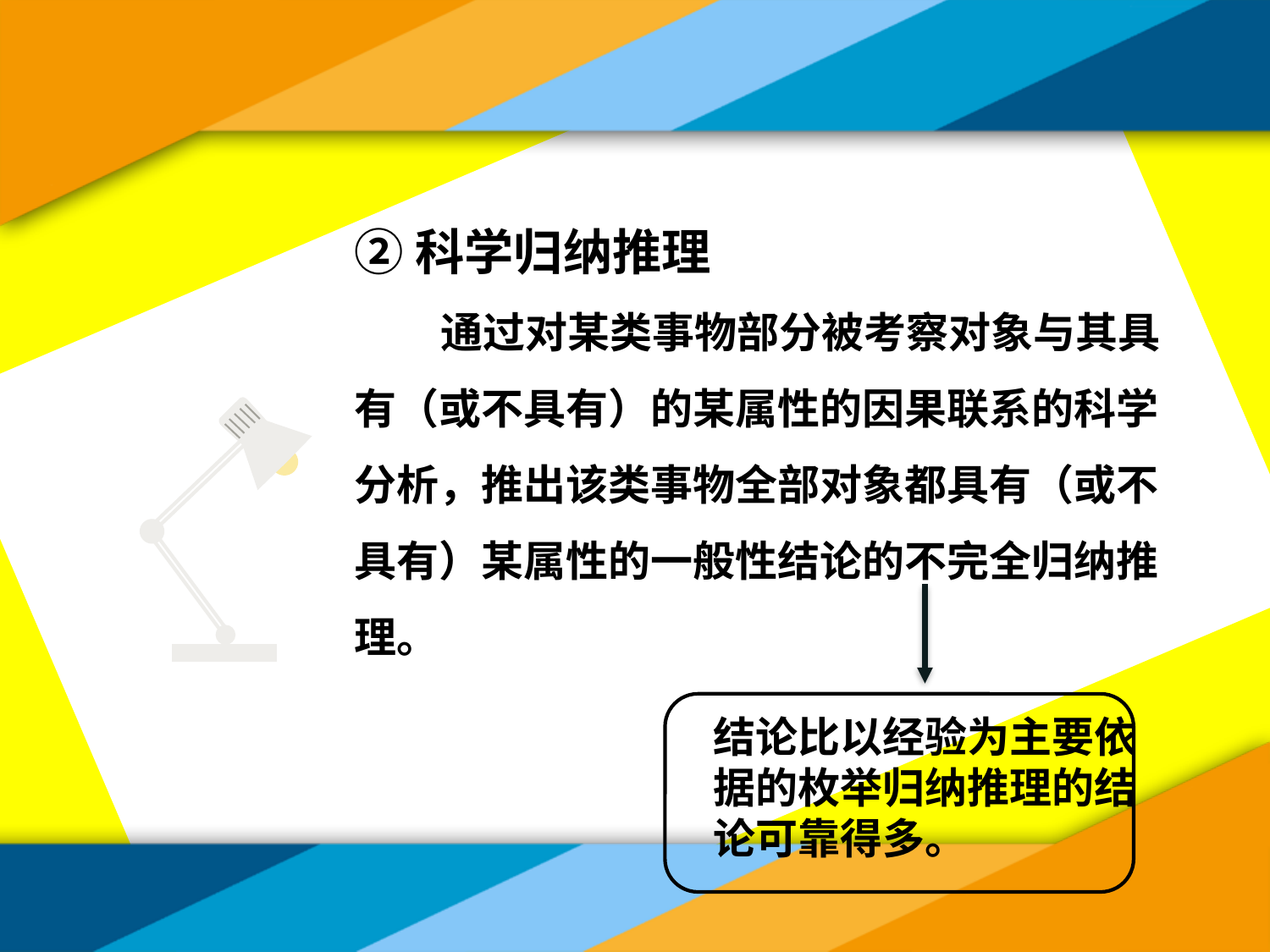

②科学归纳推理
        通过对某类事物部分被考察对象与其具有（或不具有）的某属性的因果联系的科学分析，推出该类事物全部对象都具有（或不具有）某属性的一般性结论的不完全归纳推理。

结论比以经验为主要依据的枚举归纳推理的结论可靠得多。